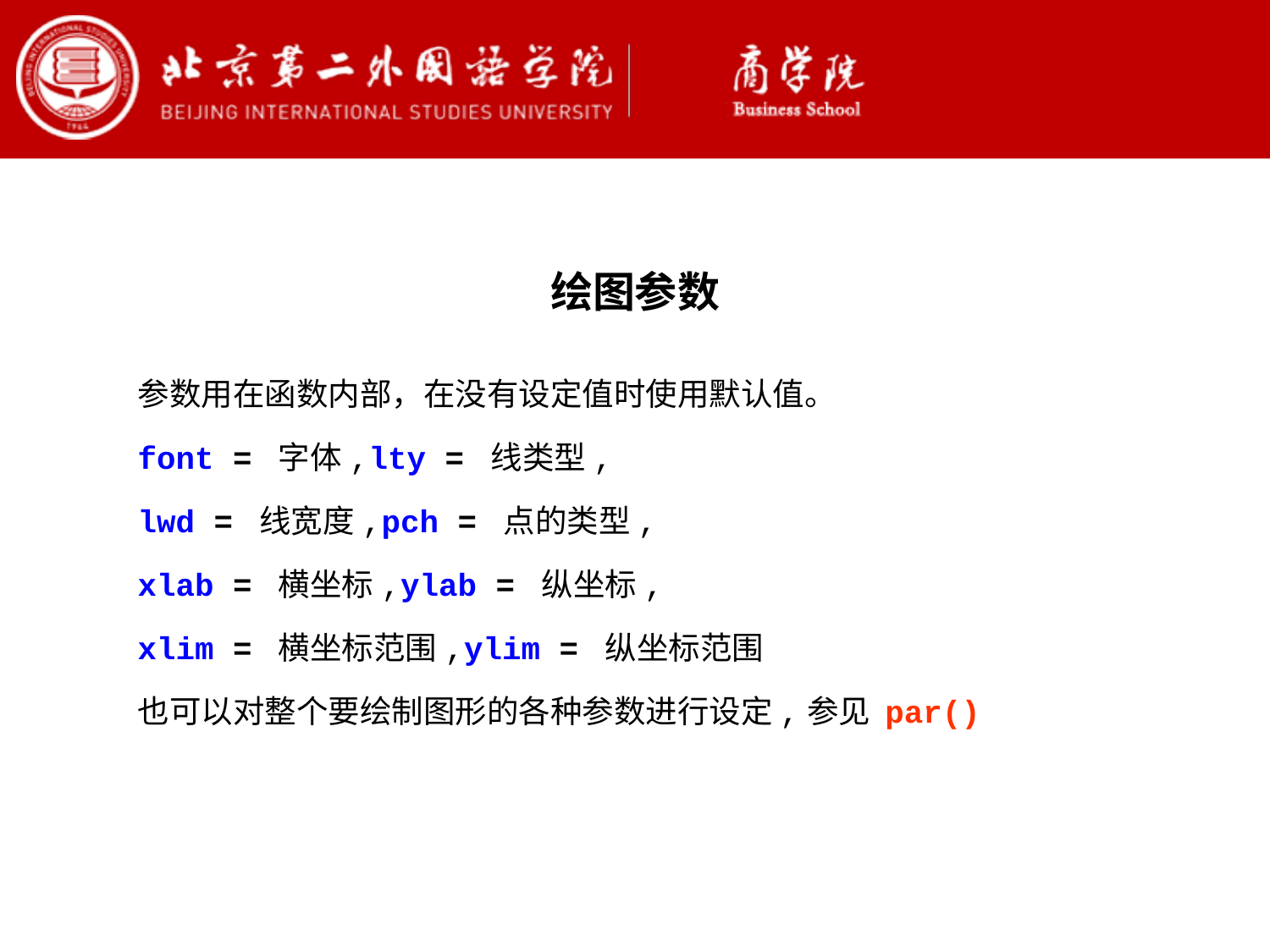

绘图参数
参数用在函数内部，在没有设定值时使用默认值。
font = 字体,lty = 线类型,
lwd = 线宽度,pch = 点的类型,
xlab = 横坐标,ylab = 纵坐标,
xlim = 横坐标范围,ylim = 纵坐标范围
也可以对整个要绘制图形的各种参数进行设定,参见 par()